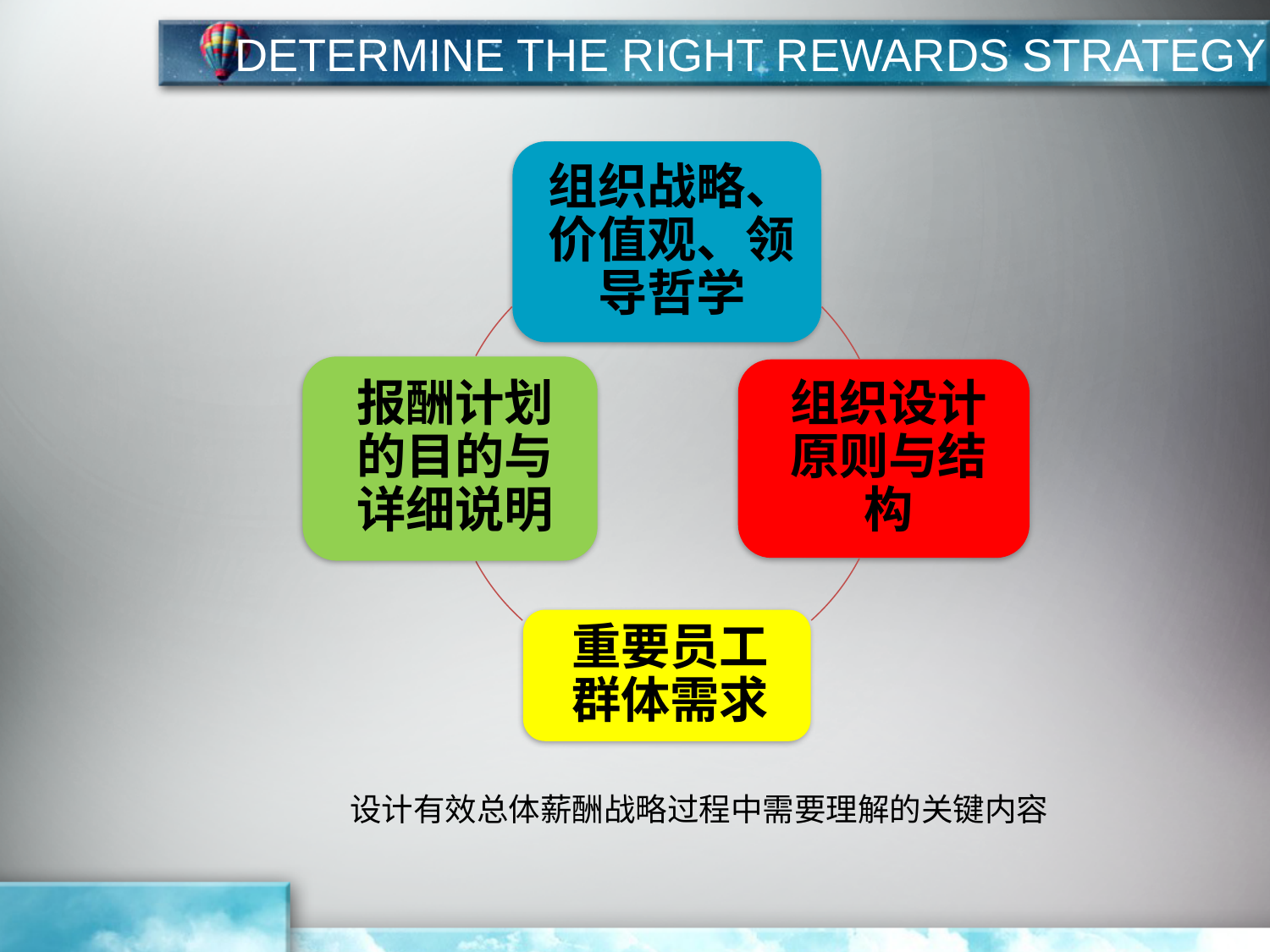

DETERMINE THE RIGHT REWARDS STRATEGY
组织战略、价值观、领导哲学
组织设计原则与结构
重要员工群体需求
报酬计划的目的与详细说明
设计有效总体薪酬战略过程中需要理解的关键内容